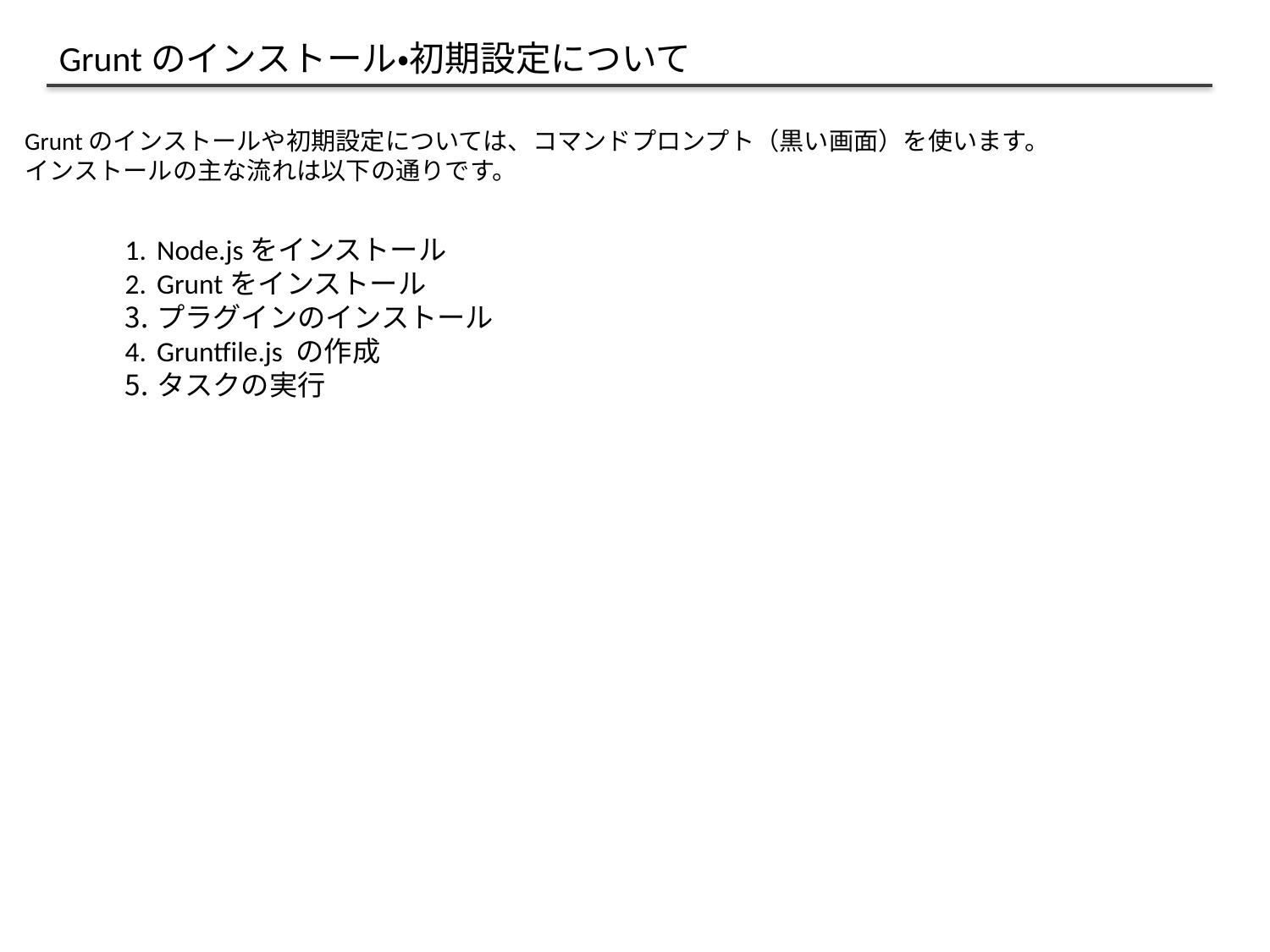

Gruntのインストール・初期設定について
Gruntのインストールや初期設定については、コマンドプロンプト（黒い画面）を使います。
インストールの主な流れは以下の通りです。
Node.jsをインストール
Gruntをインストール
プラグインのインストール
Gruntfile.js の作成
タスクの実行